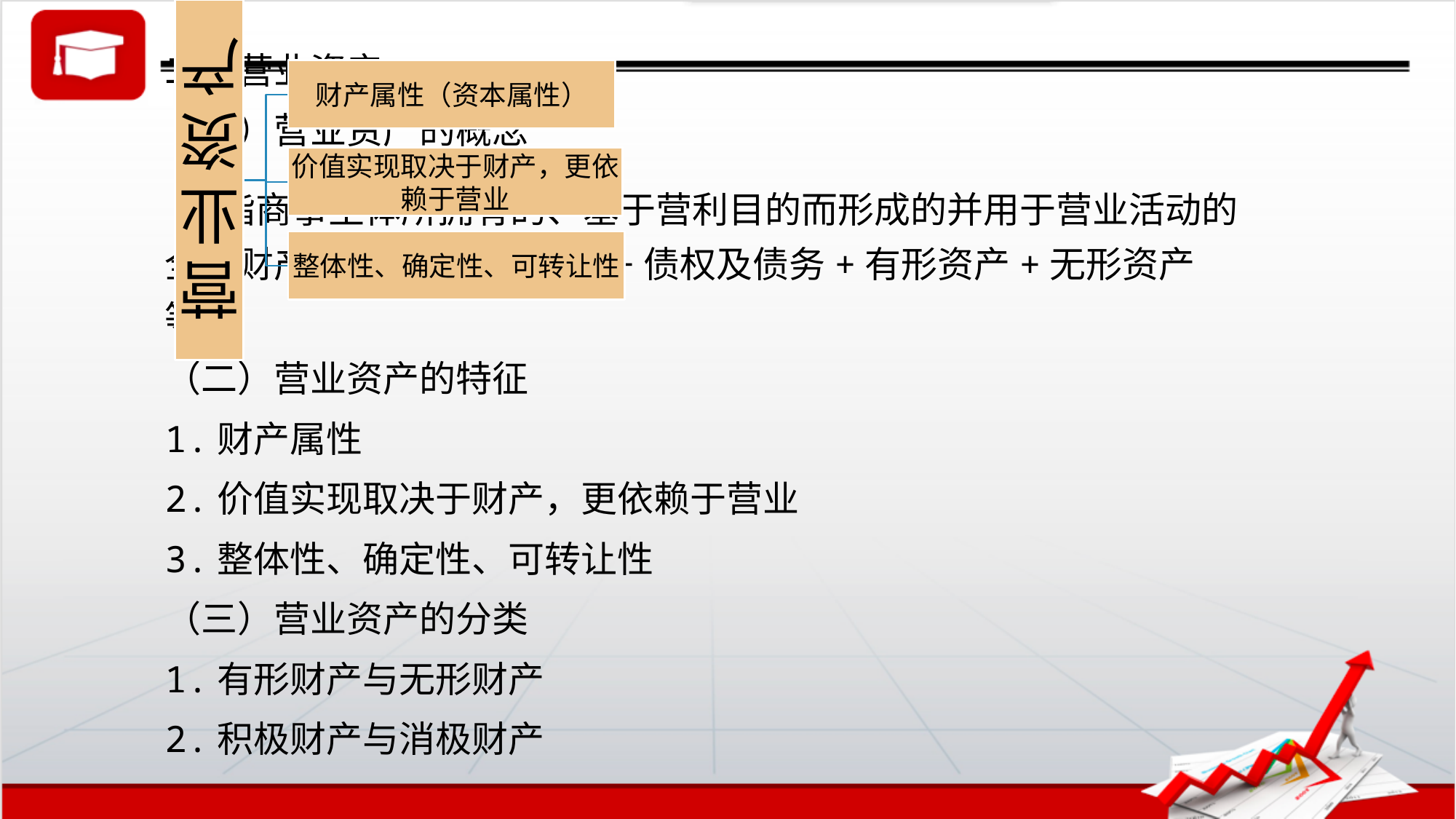

二、营业资产
（一）营业资产的概念
指商事主体所拥有的、基于营利目的而形成的并用于营业活动的全部财产。（不动产+动产+债权及债务+有形资产+无形资产等）
（二）营业资产的特征
1.财产属性
2.价值实现取决于财产，更依赖于营业
3.整体性、确定性、可转让性
（三）营业资产的分类
1.有形财产与无形财产
2.积极财产与消极财产

营业资产
财产属性（资本属性）
价值实现取决于财产，更依赖于营业
整体性、确定性、可转让性